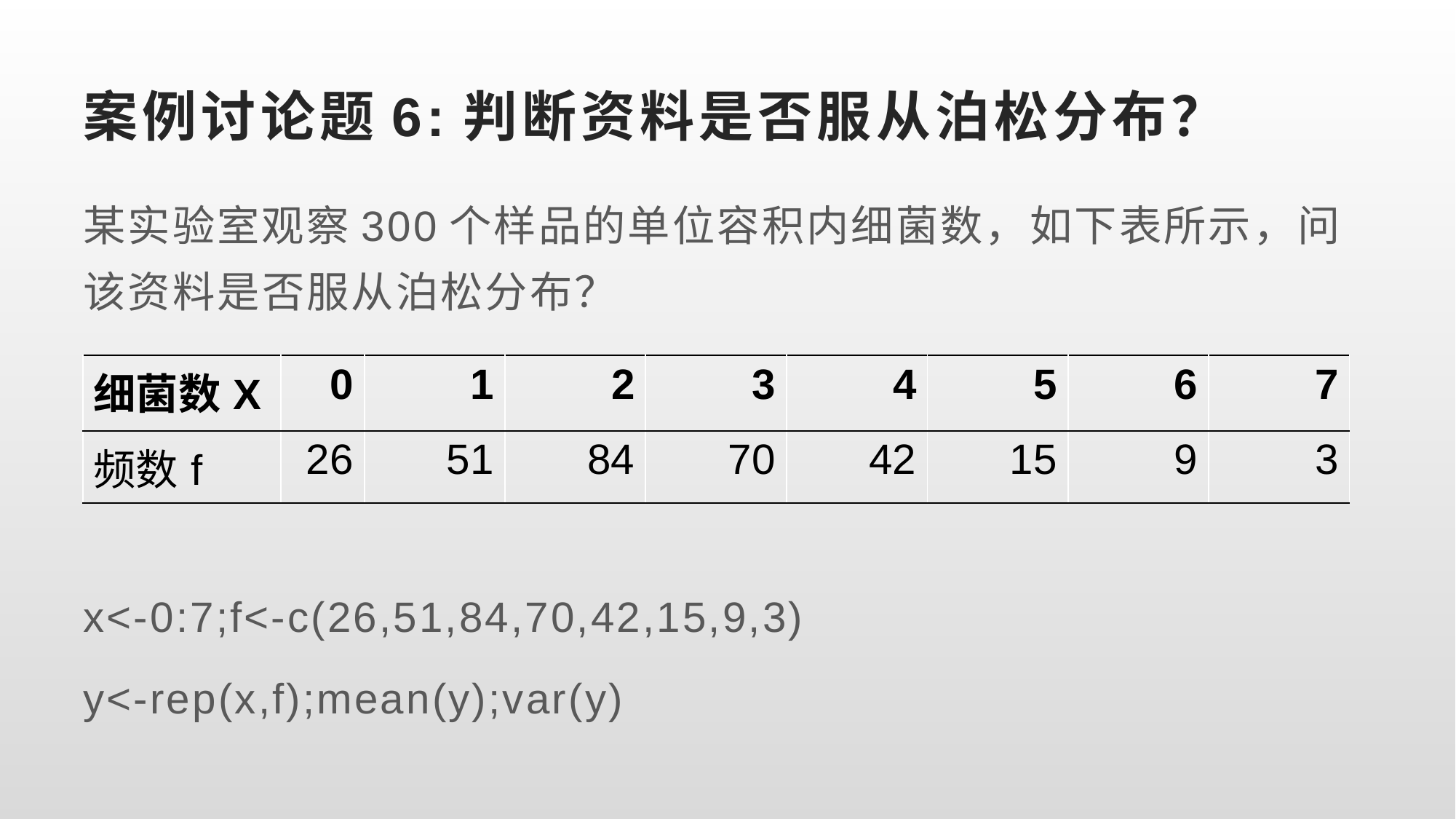

# 案例讨论题6:判断资料是否服从泊松分布？
某实验室观察300个样品的单位容积内细菌数，如下表所示，问该资料是否服从泊松分布？

x<-0:7;f<-c(26,51,84,70,42,15,9,3)
y<-rep(x,f);mean(y);var(y)
| 细菌数X | 0 | 1 | 2 | 3 | 4 | 5 | 6 | 7 |
| --- | --- | --- | --- | --- | --- | --- | --- | --- |
| 频数f | 26 | 51 | 84 | 70 | 42 | 15 | 9 | 3 |